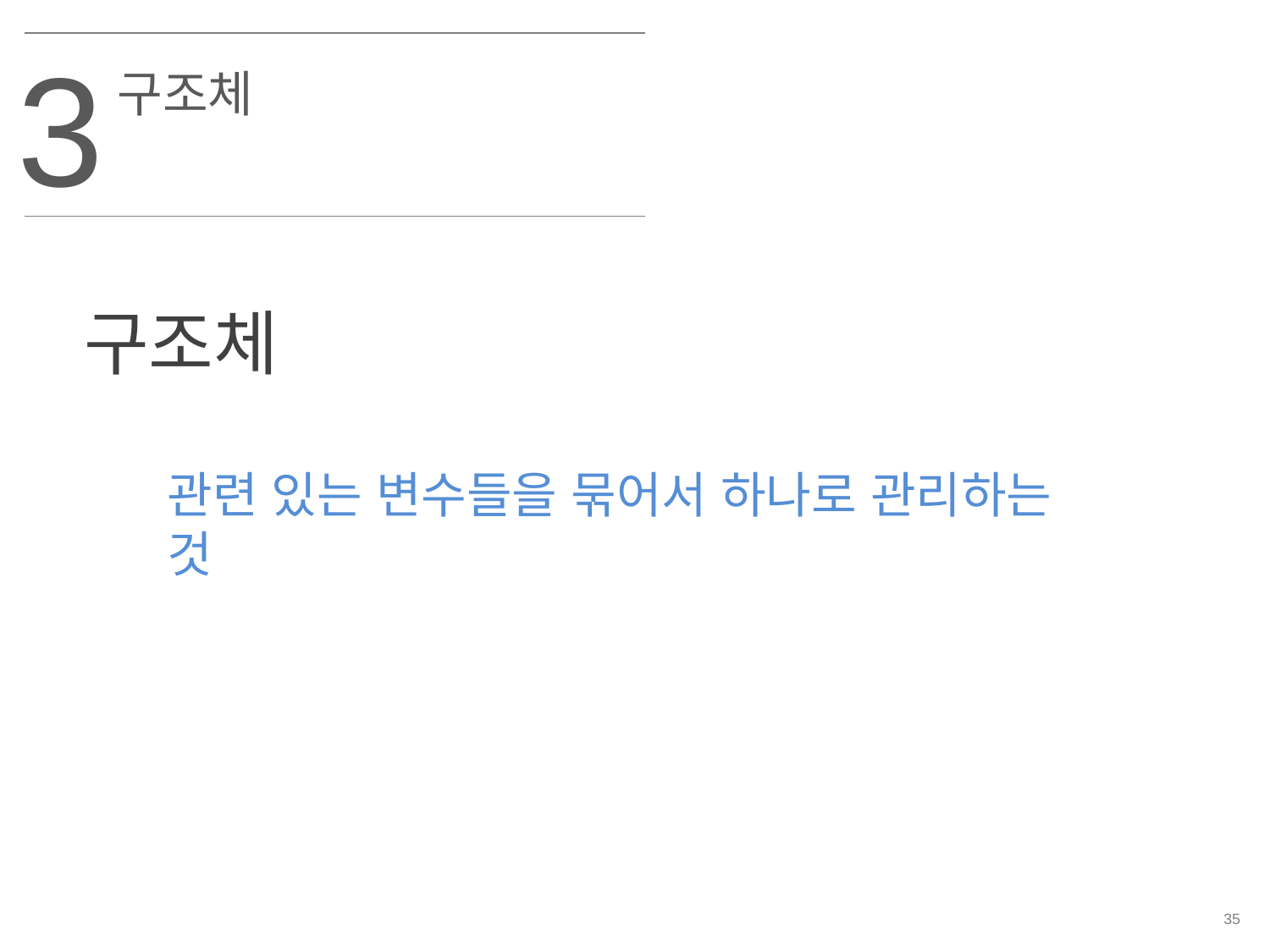

3
구조체
구조체
관련 있는 변수들을 묶어서 하나로 관리하는 것